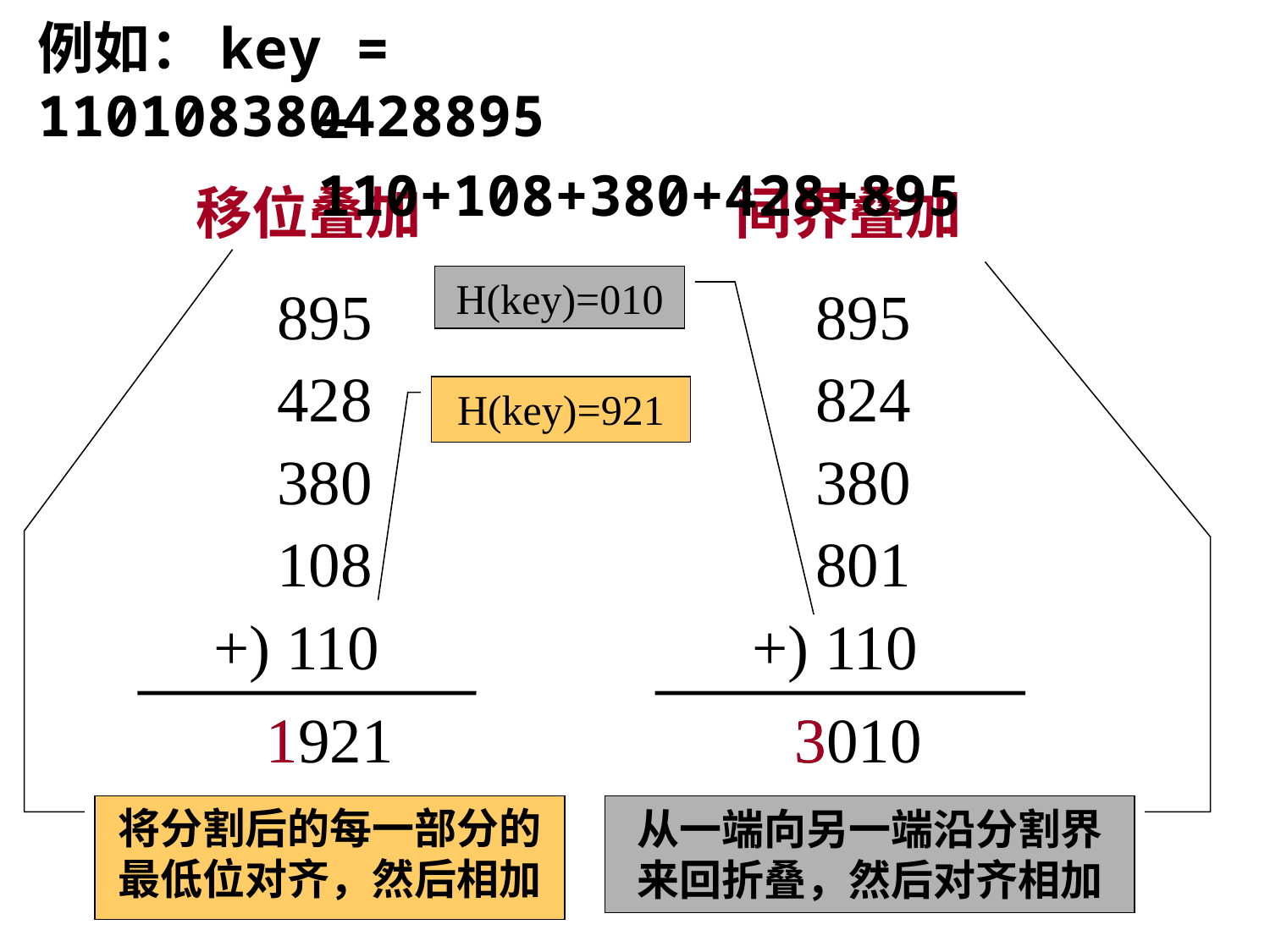

例如：key = 110108380428895
= 110+108+380+428+895
移位叠加
间界叠加
H(key)=010
    895
    428
    380
    108
+) 110
    895
    824
    380
    801
+) 110
H(key)=921

1921
1

3010
3
将分割后的每一部分的最低位对齐，然后相加
从一端向另一端沿分割界来回折叠，然后对齐相加